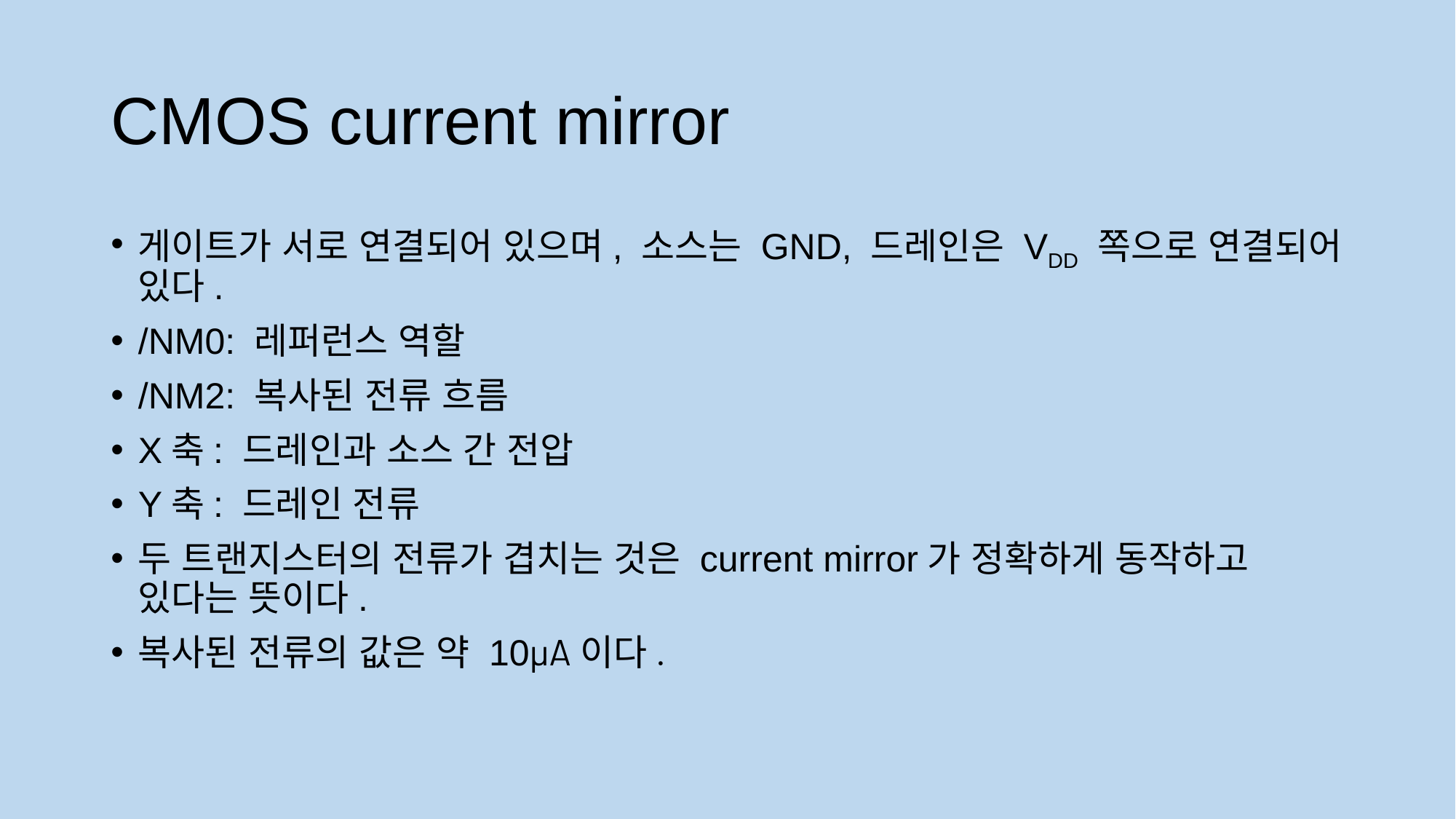

# CMOS current mirror
게이트가 서로 연결되어 있으며, 소스는 GND, 드레인은 VDD 쪽으로 연결되어 있다.
/NM0: 레퍼런스 역할
/NM2: 복사된 전류 흐름
X축: 드레인과 소스 간 전압
Y축: 드레인 전류
두 트랜지스터의 전류가 겹치는 것은 current mirror가 정확하게 동작하고 있다는 뜻이다.
복사된 전류의 값은 약 10μA이다.